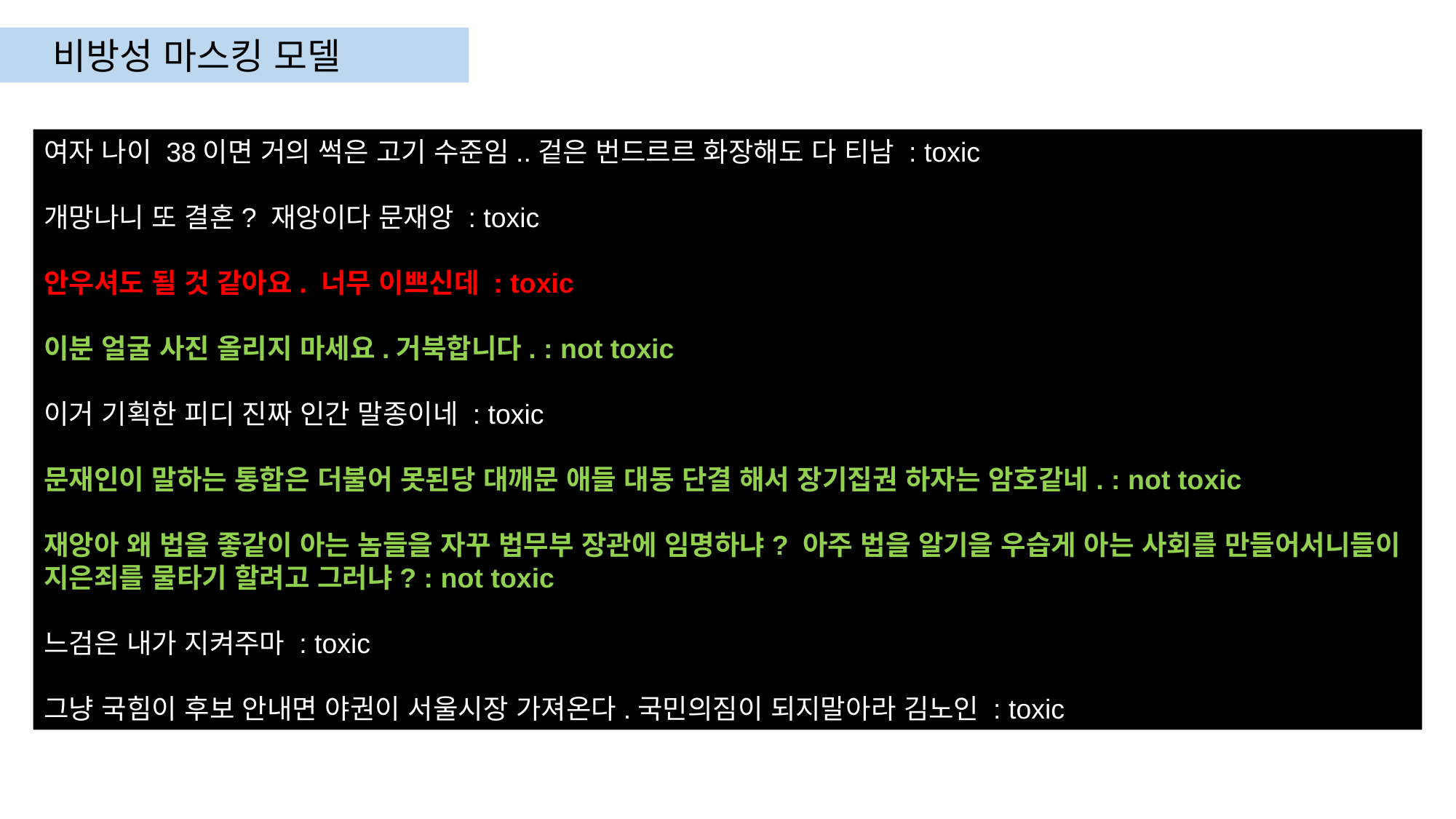

비방성 마스킹 모델
여자 나이 38이면 거의 썩은 고기 수준임..겉은 번드르르 화장해도 다 티남 : toxic

개망나니 또 결혼? 재앙이다 문재앙 : toxic

안우셔도 될 것 같아요. 너무 이쁘신데 : toxic

이분 얼굴 사진 올리지 마세요.거북합니다. : not toxic

이거 기획한 피디 진짜 인간 말종이네 : toxic

문재인이 말하는 통합은 더불어 못된당 대깨문 애들 대동 단결 해서 장기집권 하자는 암호같네. : not toxic

재앙아 왜 법을 좋같이 아는 놈들을 자꾸 법무부 장관에 임명하냐? 아주 법을 알기을 우습게 아는 사회를 만들어서니들이 지은죄를 물타기 할려고 그러냐? : not toxic

느검은 내가 지켜주마 : toxic

그냥 국힘이 후보 안내면 야권이 서울시장 가져온다.국민의짐이 되지말아라 김노인 : toxic